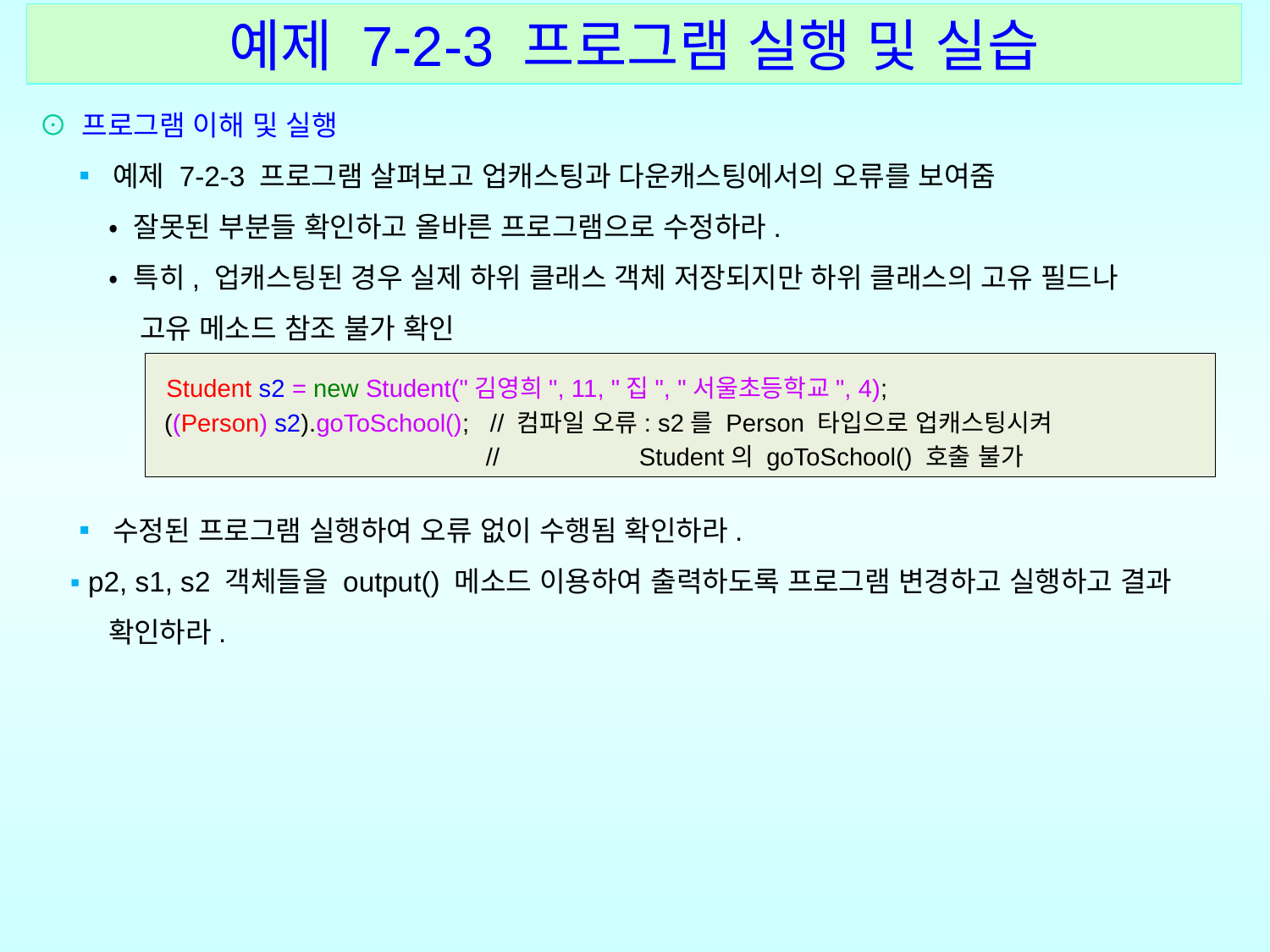

예제 7-2-3 프로그램 실행 및 실습
⊙ 프로그램 이해 및 실행
    ▪ 예제 7-2-3 프로그램 살펴보고 업캐스팅과 다운캐스팅에서의 오류를 보여줌
         • 잘못된 부분들 확인하고 올바른 프로그램으로 수정하라.
         • 특히, 업캐스팅된 경우 실제 하위 클래스 객체 저장되지만 하위 클래스의 고유 필드나
            고유 메소드 참조 불가 확인

    ▪ 수정된 프로그램 실행하여 오류 없이 수행됨 확인하라.
    ▪ p2, s1, s2 객체들을 output() 메소드 이용하여 출력하도록 프로그램 변경하고 실행하고 결과
        확인하라.

 Student s2 = new Student("김영희", 11, "집", "서울초등학교", 4);
 ((Person) s2).goToSchool();   // 컴파일 오류: s2를 Person 타입으로 업캐스팅시켜
                                               //                    Student의 goToSchool() 호출 불가